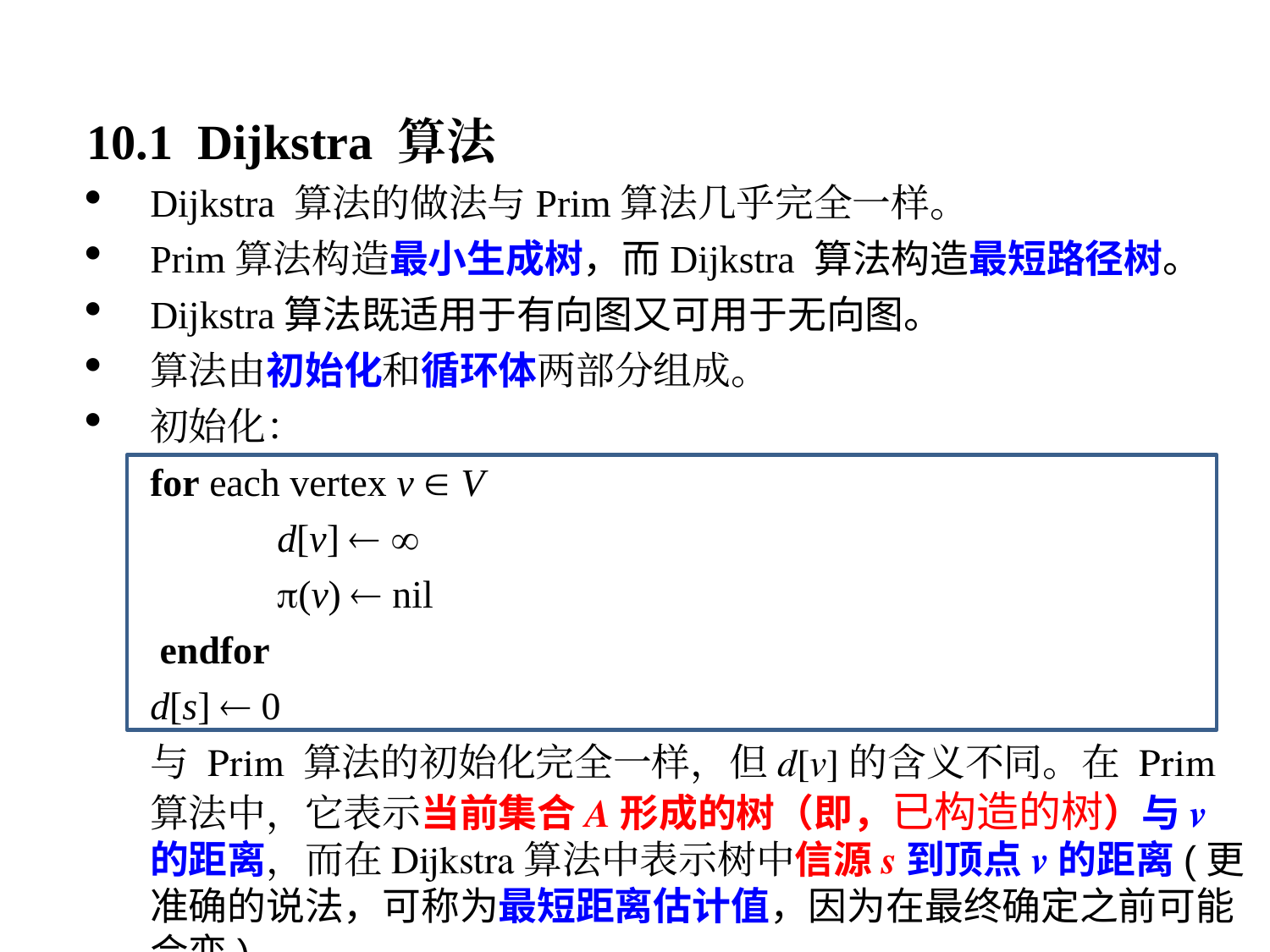

10.1  Dijkstra 算法
Dijkstra 算法的做法与Prim算法几乎完全一样。
Prim算法构造最小生成树，而Dijkstra 算法构造最短路径树。
Dijkstra算法既适用于有向图又可用于无向图。
算法由初始化和循环体两部分组成。
初始化：
for each vertex v ∈ V
 	d[v] ← ∞
 	π(v) ← nil
 endfor
d[s] ← 0
	与 Prim 算法的初始化完全一样，但d[v]的含义不同。在 Prim 算法中，它表示当前集合A形成的树（即，已构造的树）与v的距离，而在Dijkstra算法中表示树中信源s到顶点v的距离(更准确的说法，可称为最短距离估计值，因为在最终确定之前可能会变)。